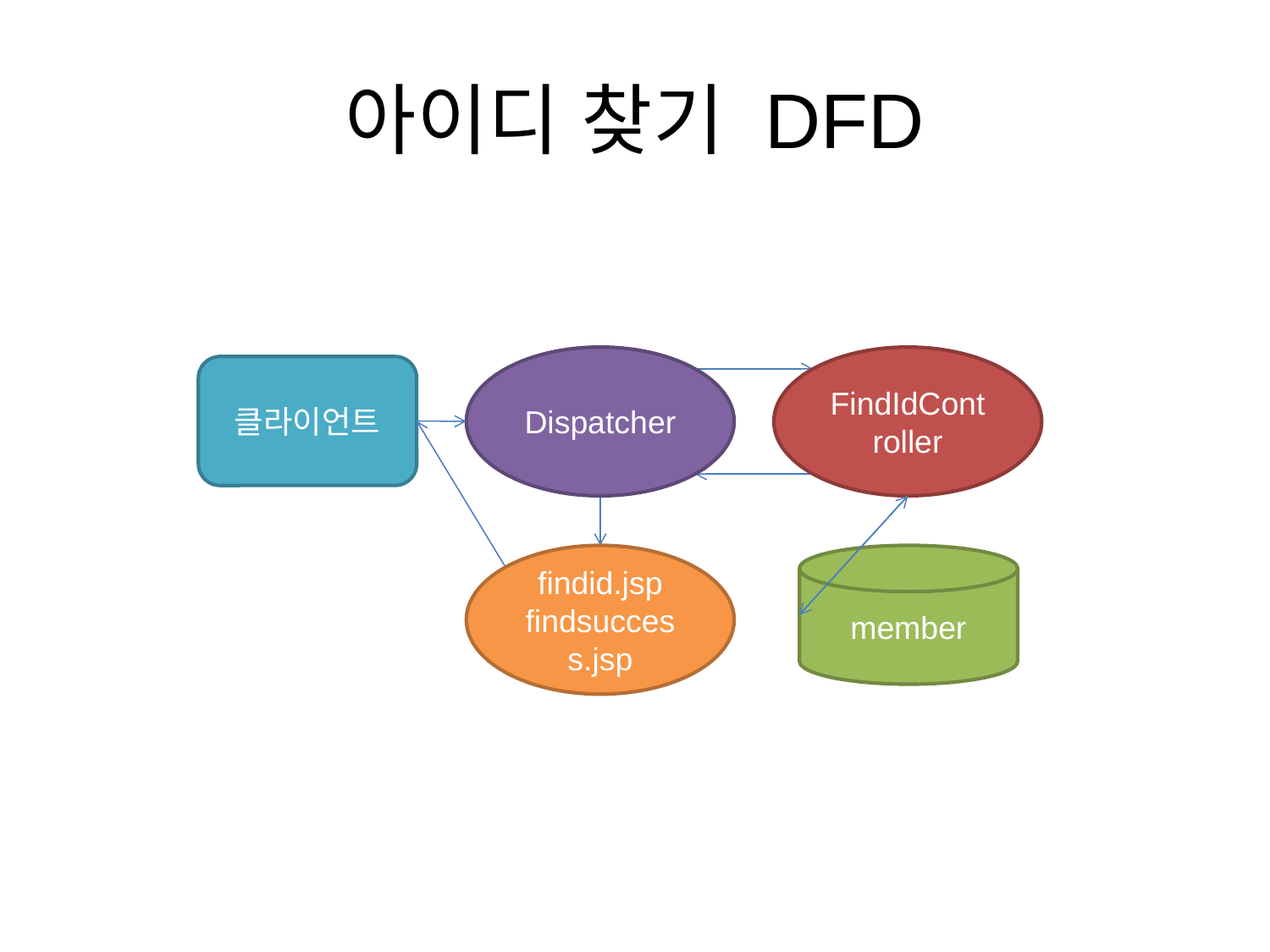

# 아이디 찾기 DFD
Dispatcher
FindIdController
클라이언트
findid.jsp
findsuccess.jsp
member